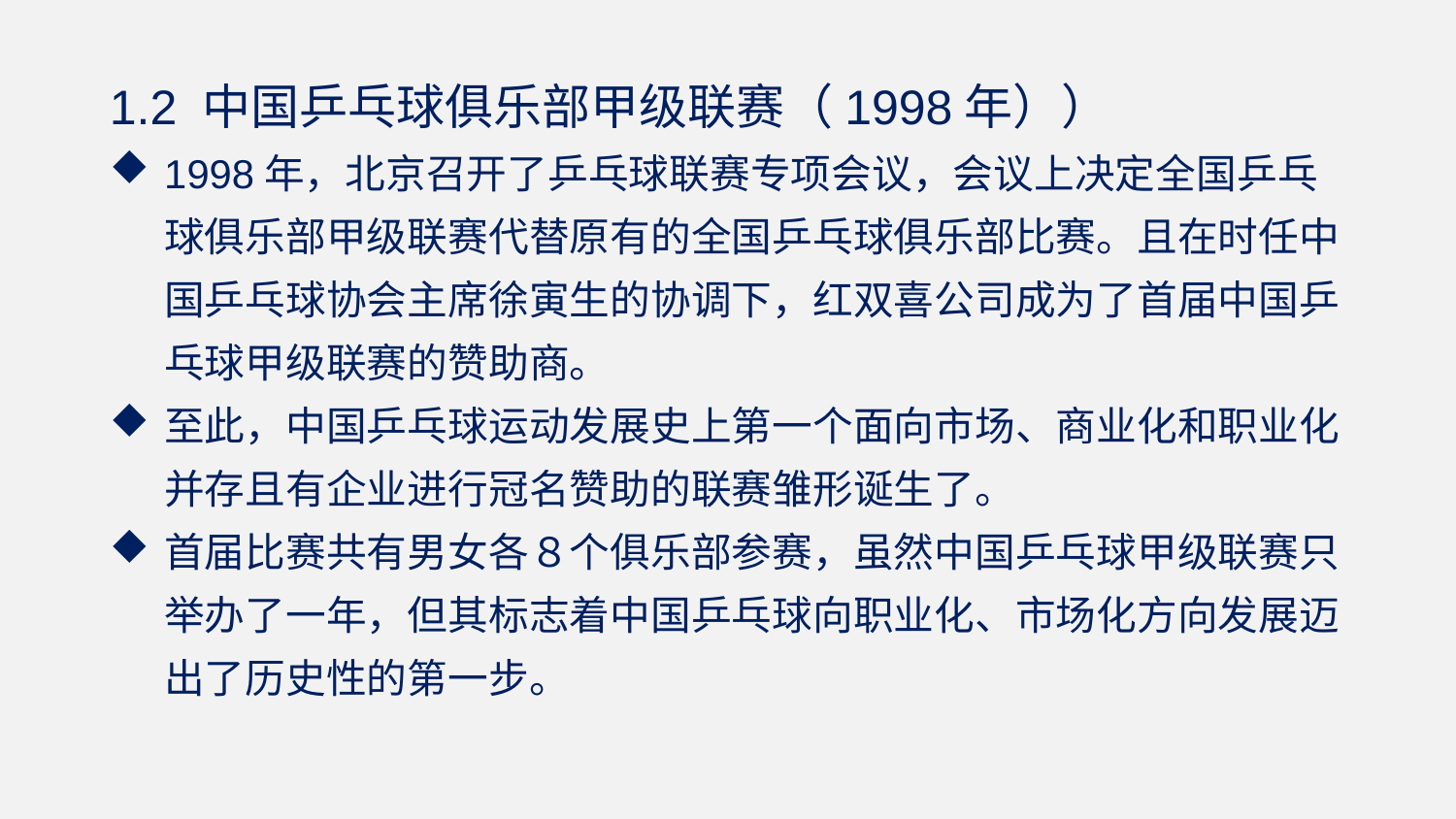

1.2 中国乒乓球俱乐部甲级联赛（1998年））
1998年，北京召开了乒乓球联赛专项会议，会议上决定全国乒乓球俱乐部甲级联赛代替原有的全国乒乓球俱乐部比赛。且在时任中国乒乓球协会主席徐寅生的协调下，红双喜公司成为了首届中国乒乓球甲级联赛的赞助商。
至此，中国乒乓球运动发展史上第一个面向市场、商业化和职业化并存且有企业进行冠名赞助的联赛雏形诞生了。
首届比赛共有男女各８个俱乐部参赛，虽然中国乒乓球甲级联赛只举办了一年，但其标志着中国乒乓球向职业化、市场化方向发展迈出了历史性的第一步。